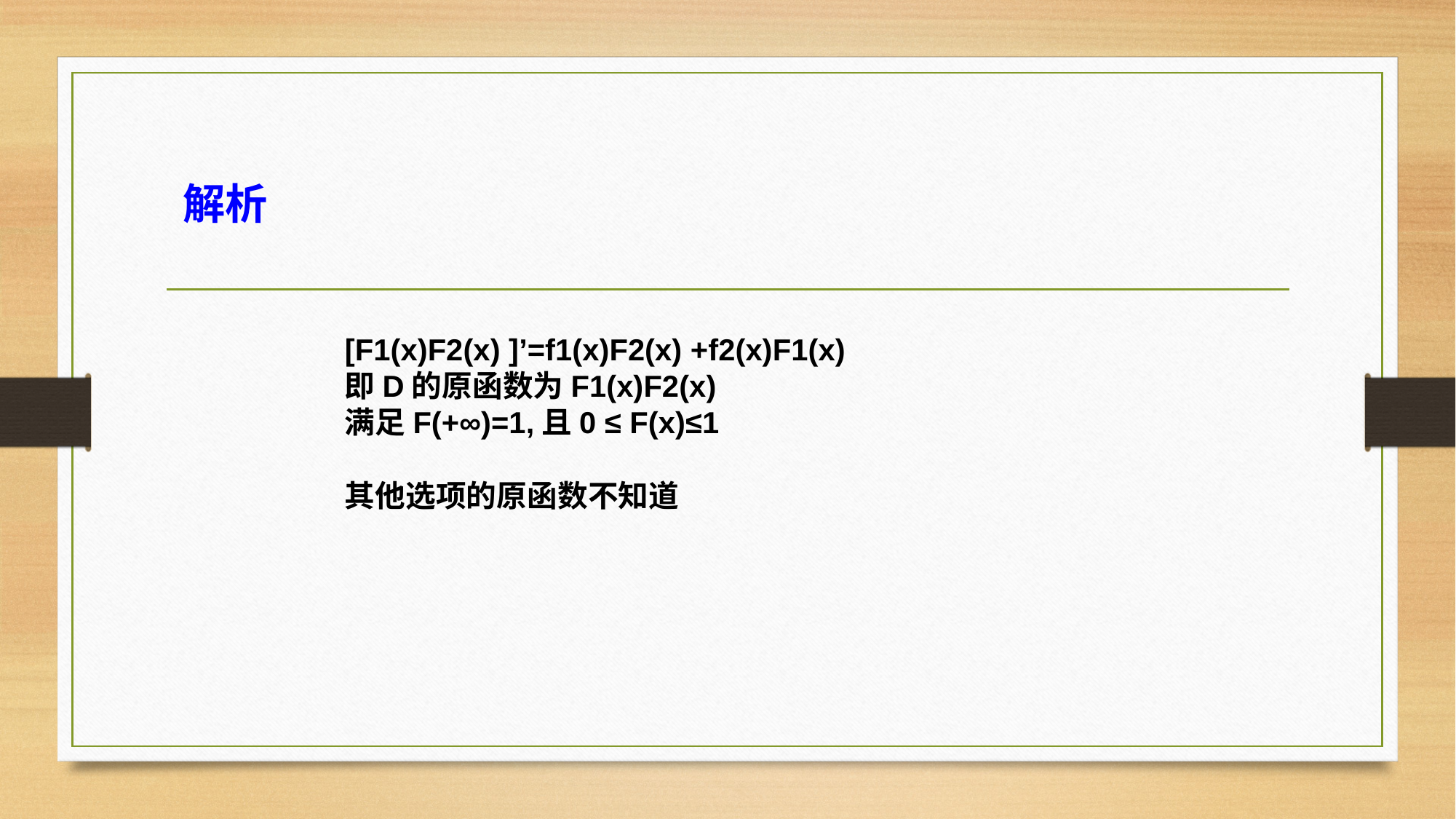

解析
[F1(x)F2(x) ]’=f1(x)F2(x) +f2(x)F1(x)
即D的原函数为F1(x)F2(x)
满足F(+∞)=1,且0 ≤ F(x)≤1

其他选项的原函数不知道